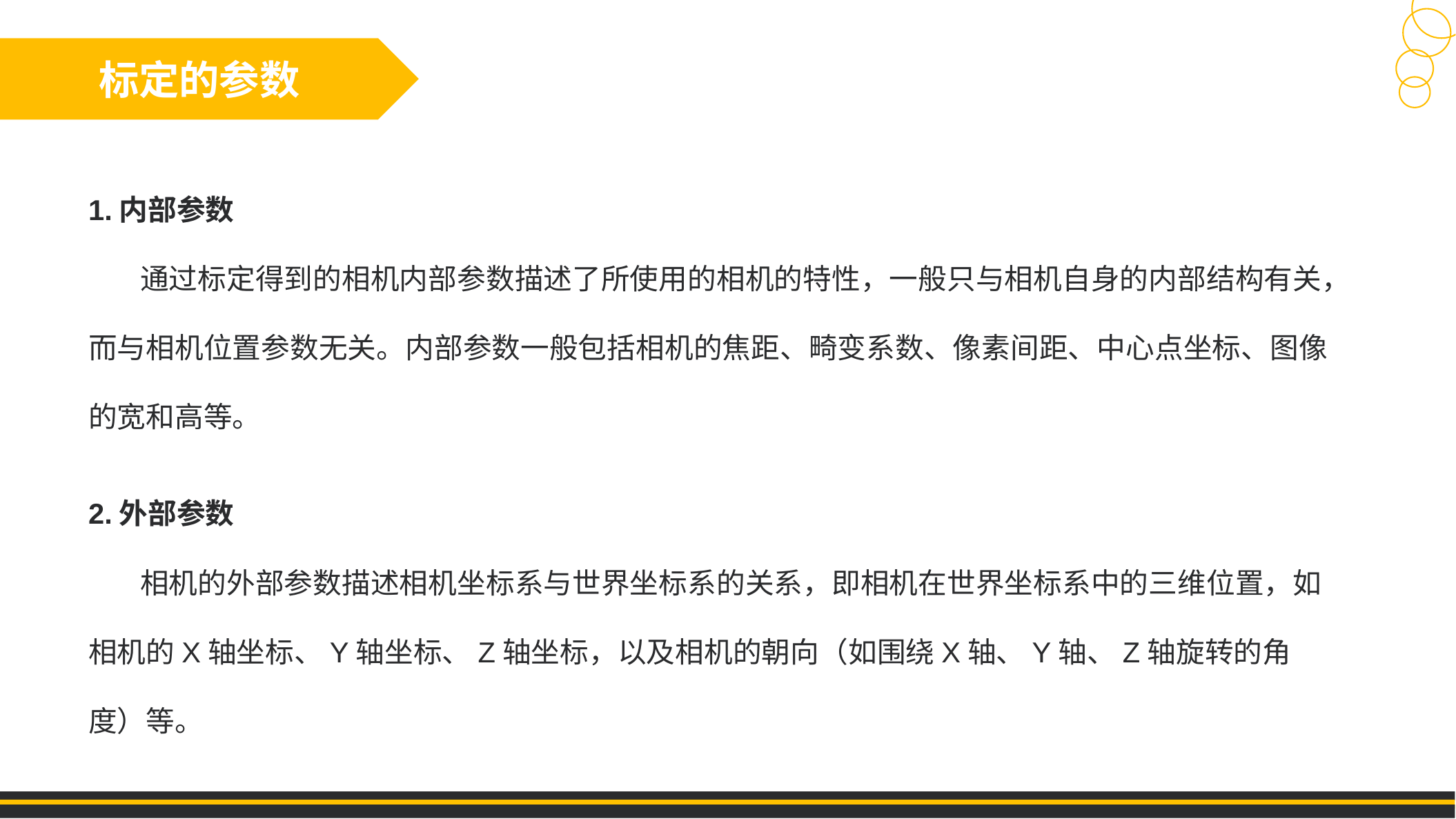

标定的参数
1.内部参数
通过标定得到的相机内部参数描述了所使用的相机的特性，一般只与相机自身的内部结构有关，而与相机位置参数无关。内部参数一般包括相机的焦距、畸变系数、像素间距、中心点坐标、图像的宽和高等。
2.外部参数
相机的外部参数描述相机坐标系与世界坐标系的关系，即相机在世界坐标系中的三维位置，如相机的X轴坐标、Y轴坐标、Z轴坐标，以及相机的朝向（如围绕X轴、Y轴、Z轴旋转的角度）等。